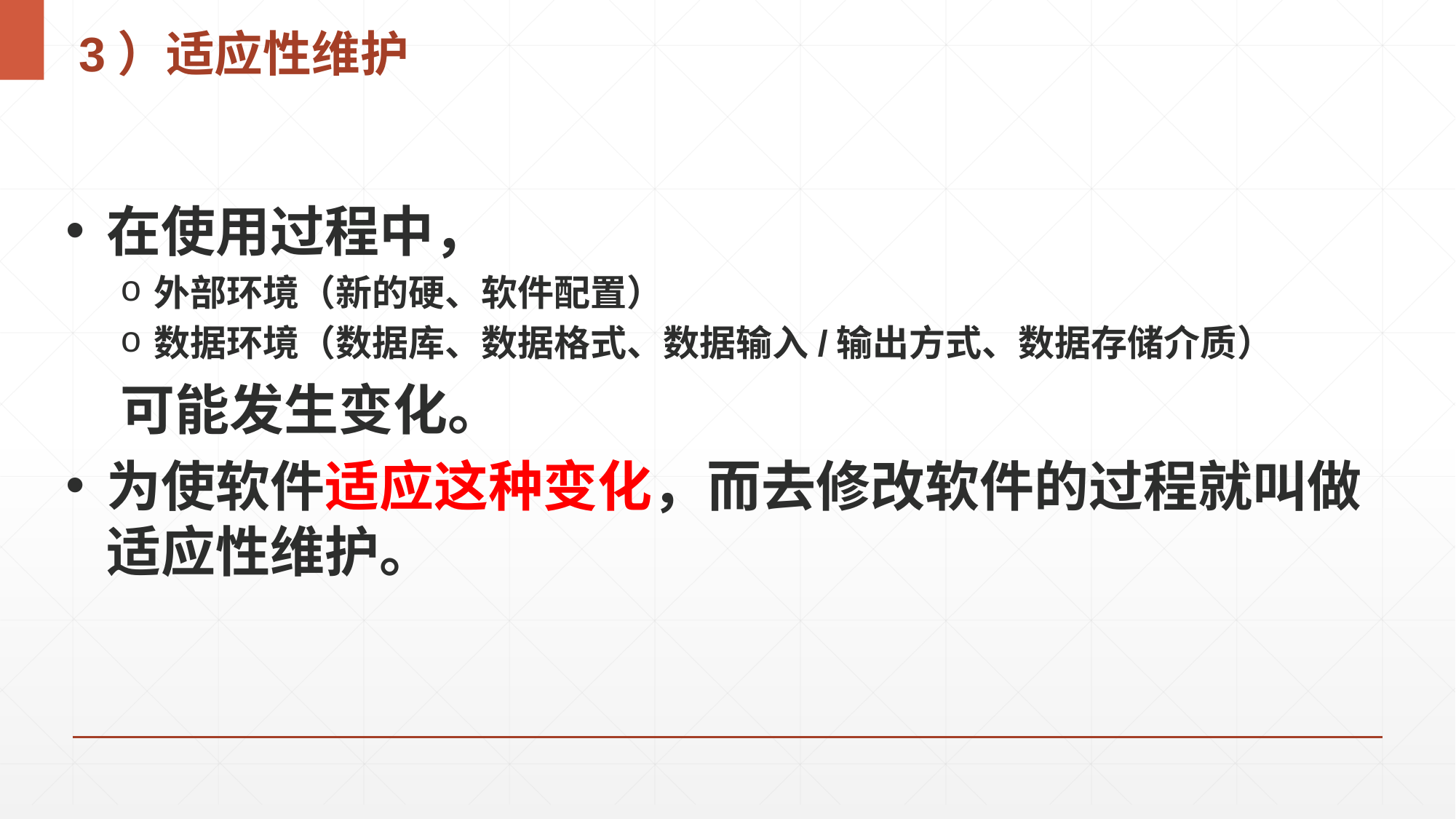

# 3）适应性维护
在使用过程中，
外部环境（新的硬、软件配置）
数据环境（数据库、数据格式、数据输入/输出方式、数据存储介质）
可能发生变化。
为使软件适应这种变化，而去修改软件的过程就叫做适应性维护。